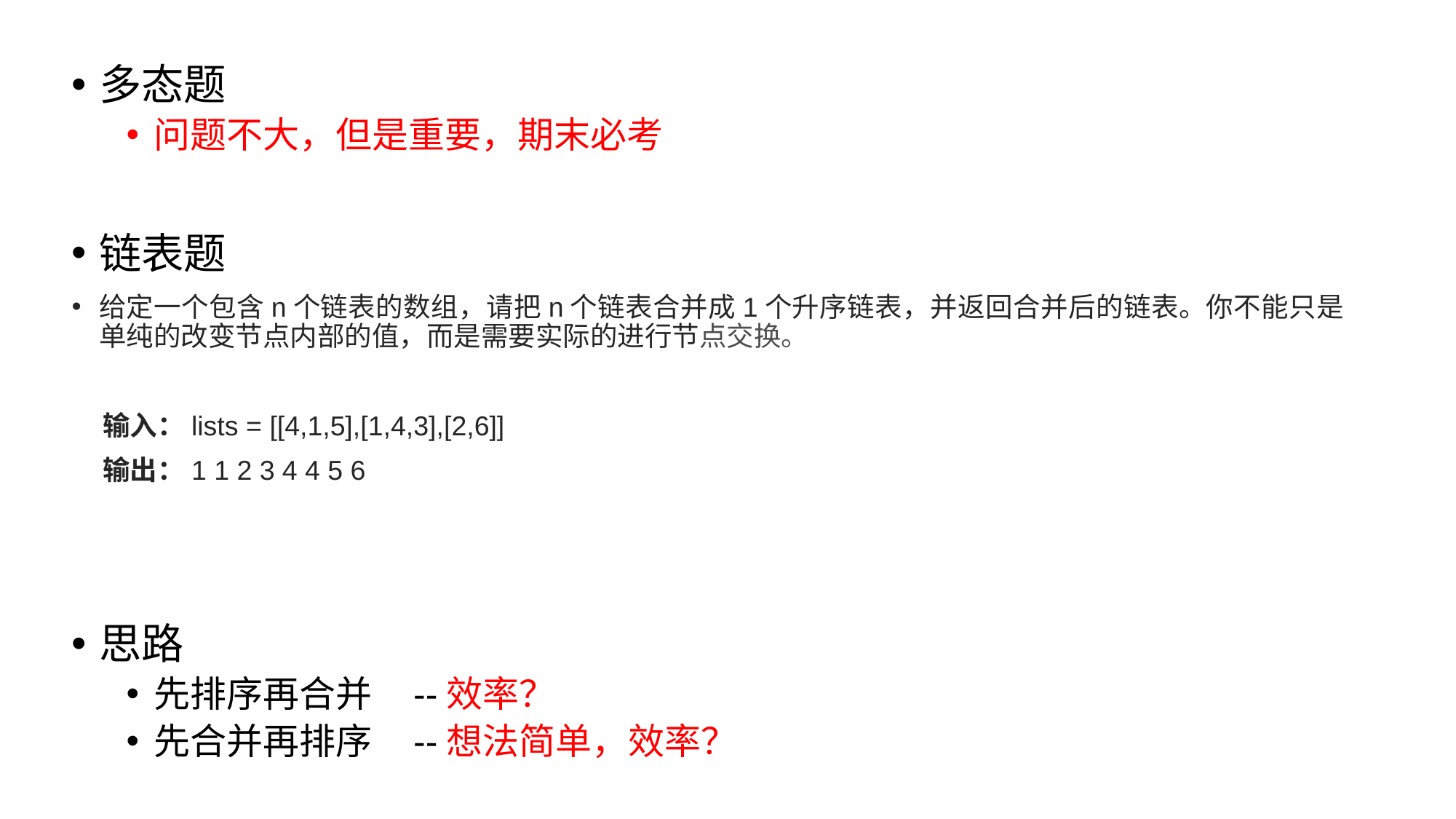

多态题
问题不大，但是重要，期末必考

链表题
给定一个包含n个链表的数组，请把n个链表合并成1个升序链表，并返回合并后的链表。你不能只是单纯的改变节点内部的值，而是需要实际的进行节点交换。

    输入：lists = [[4,1,5],[1,4,3],[2,6]]
    输出：1 1 2 3 4 4 5 6

思路
先排序再合并    --效率？
先合并再排序    --想法简单，效率？